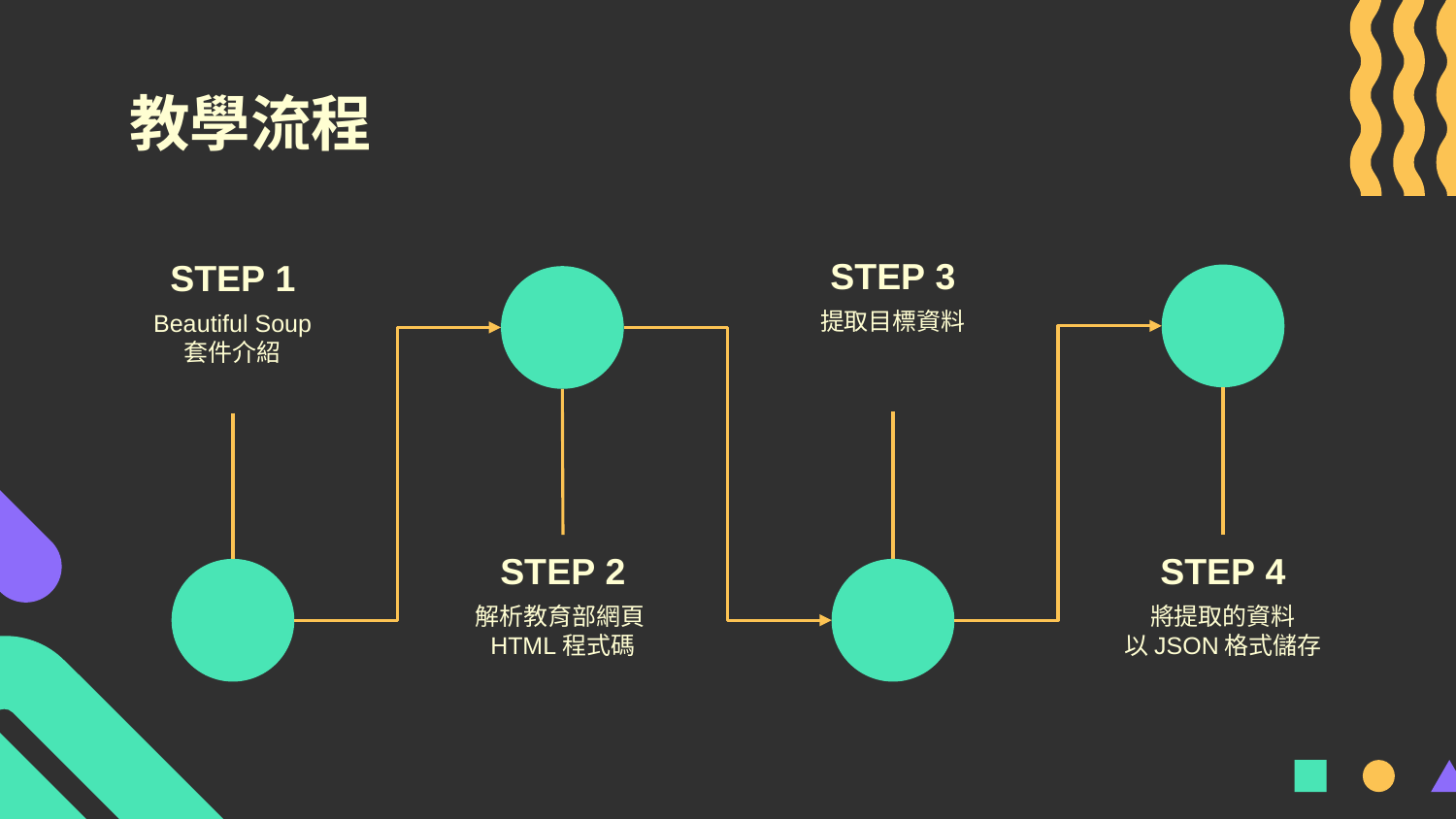

# 教學流程
STEP 3
提取目標資料
STEP 1
Beautiful Soup
套件介紹

STEP 2
解析教育部網頁HTML程式碼
STEP 4
將提取的資料
以JSON格式儲存